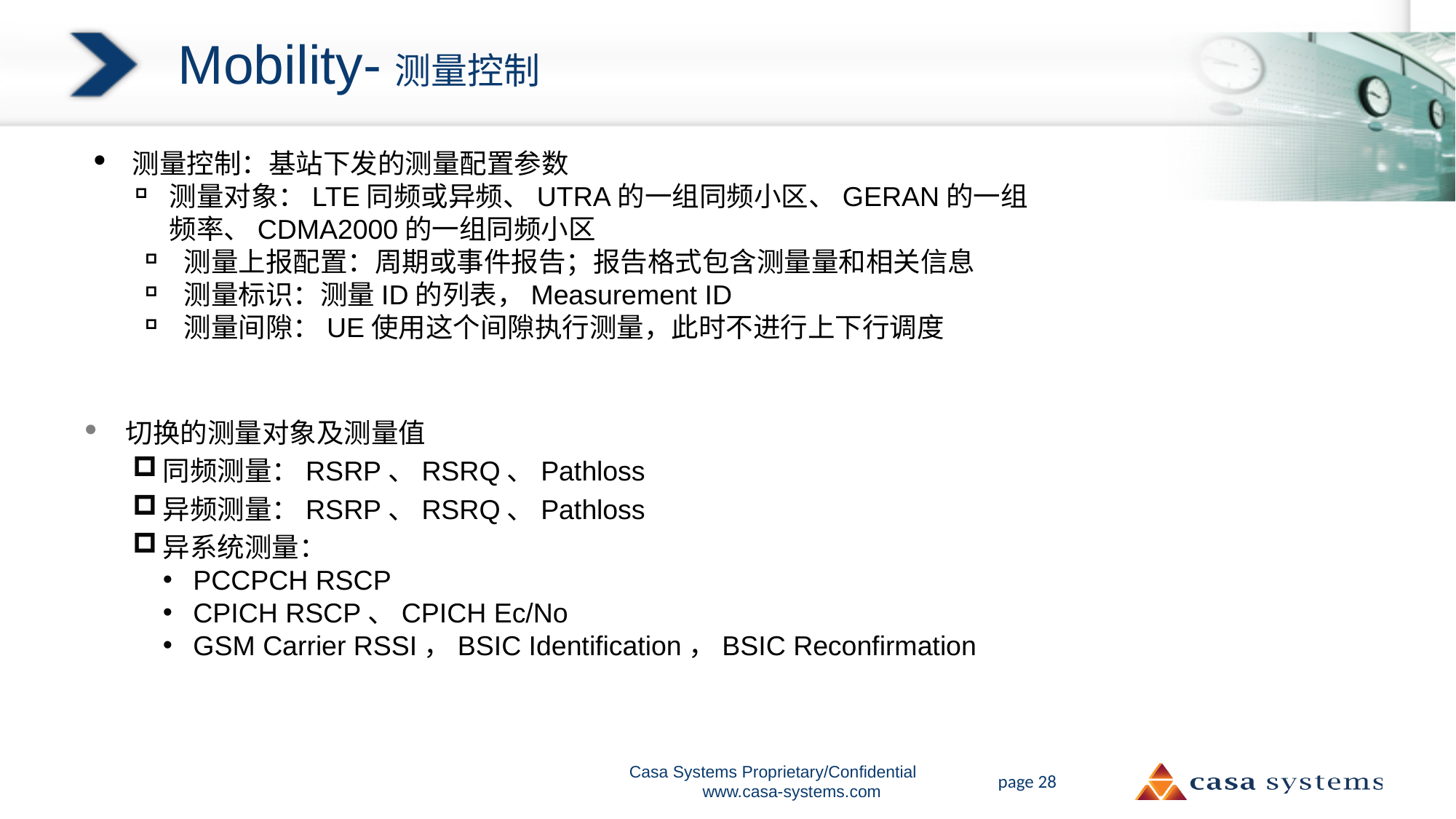

# Mobility-测量控制
测量控制：基站下发的测量配置参数
测量对象：LTE同频或异频、UTRA的一组同频小区、GERAN的一组频率、CDMA2000的一组同频小区
测量上报配置：周期或事件报告；报告格式包含测量量和相关信息
测量标识：测量ID的列表，Measurement ID
测量间隙：UE使用这个间隙执行测量，此时不进行上下行调度

切换的测量对象及测量值
同频测量：RSRP、RSRQ、Pathloss
异频测量：RSRP、RSRQ、Pathloss
异系统测量：
PCCPCH RSCP
CPICH RSCP、CPICH Ec/No
GSM Carrier RSSI，BSIC Identification，BSIC Reconfirmation

Casa Systems Proprietary/Confidential            www.casa-systems.com
page 28